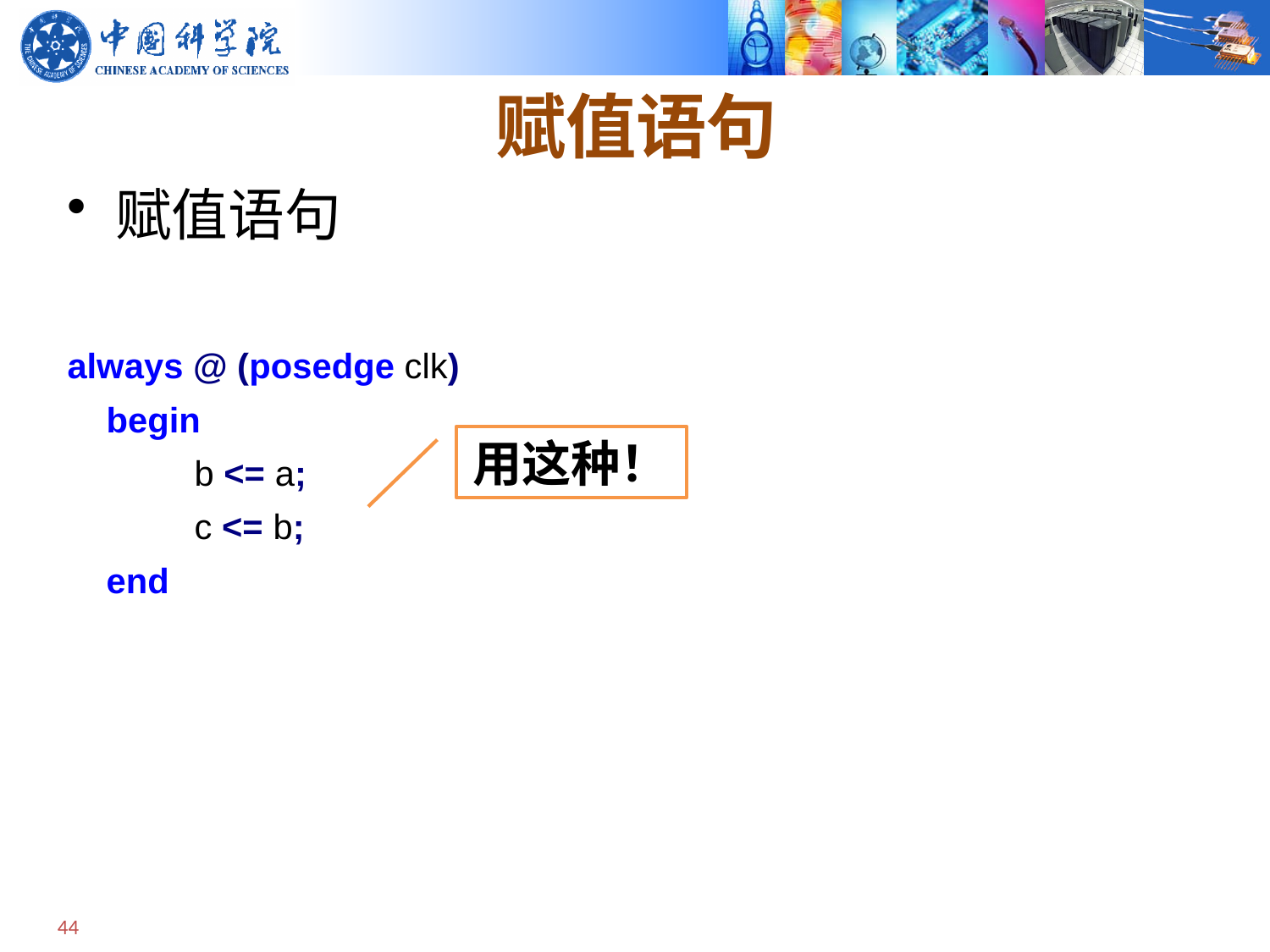

# 赋值语句
赋值语句

always @ (posedge clk)
    begin
	b <= a;
	c <= b;
    end

用这种！